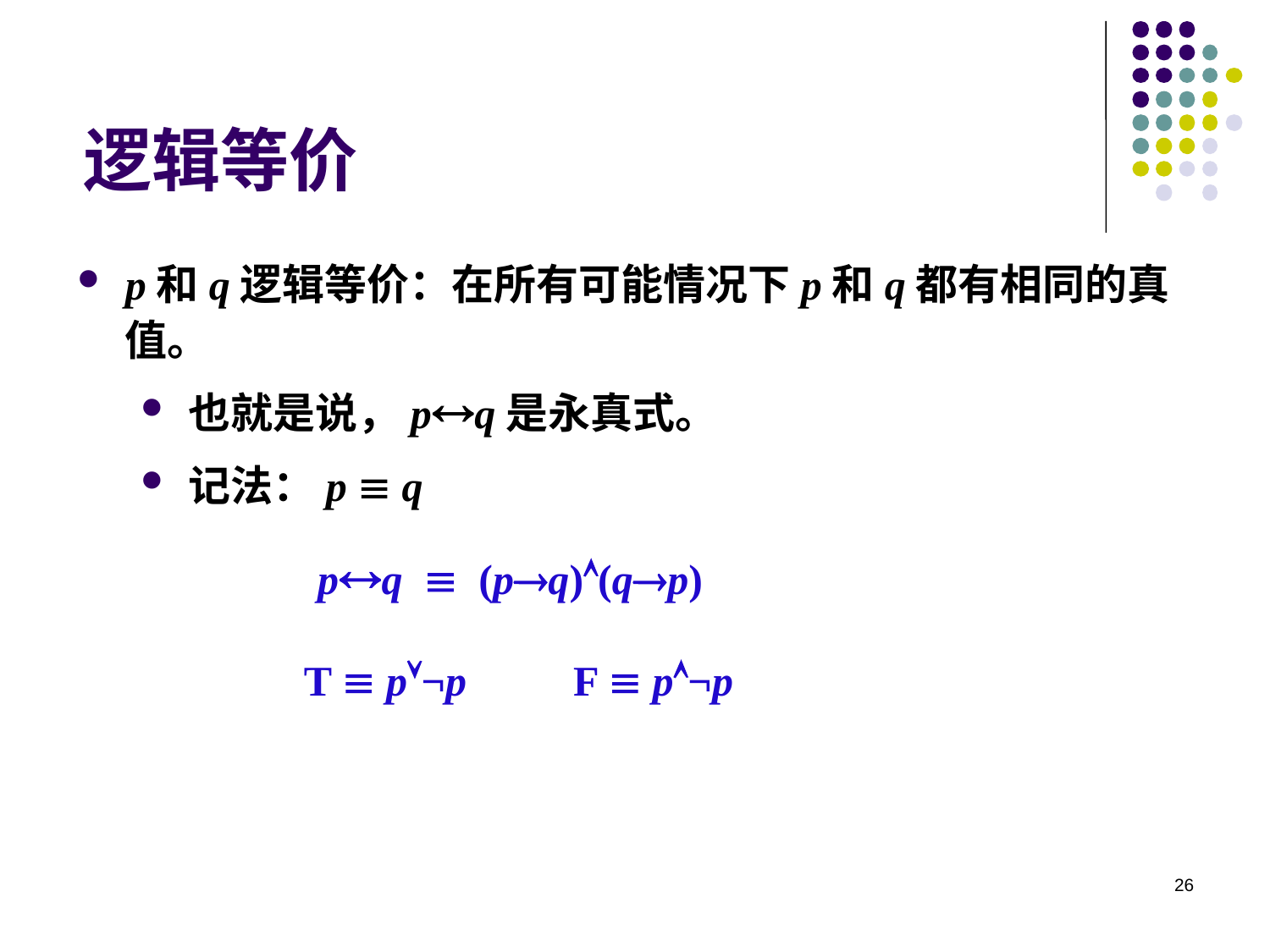

逻辑等价
p和q逻辑等价：在所有可能情况下p和q都有相同的真值。
也就是说，p↔q是永真式。
记法：p ≡ q
p↔q  ≡  (p→q)∧(q→p)
 T ≡ p∨¬p
F ≡ p∧¬p
26